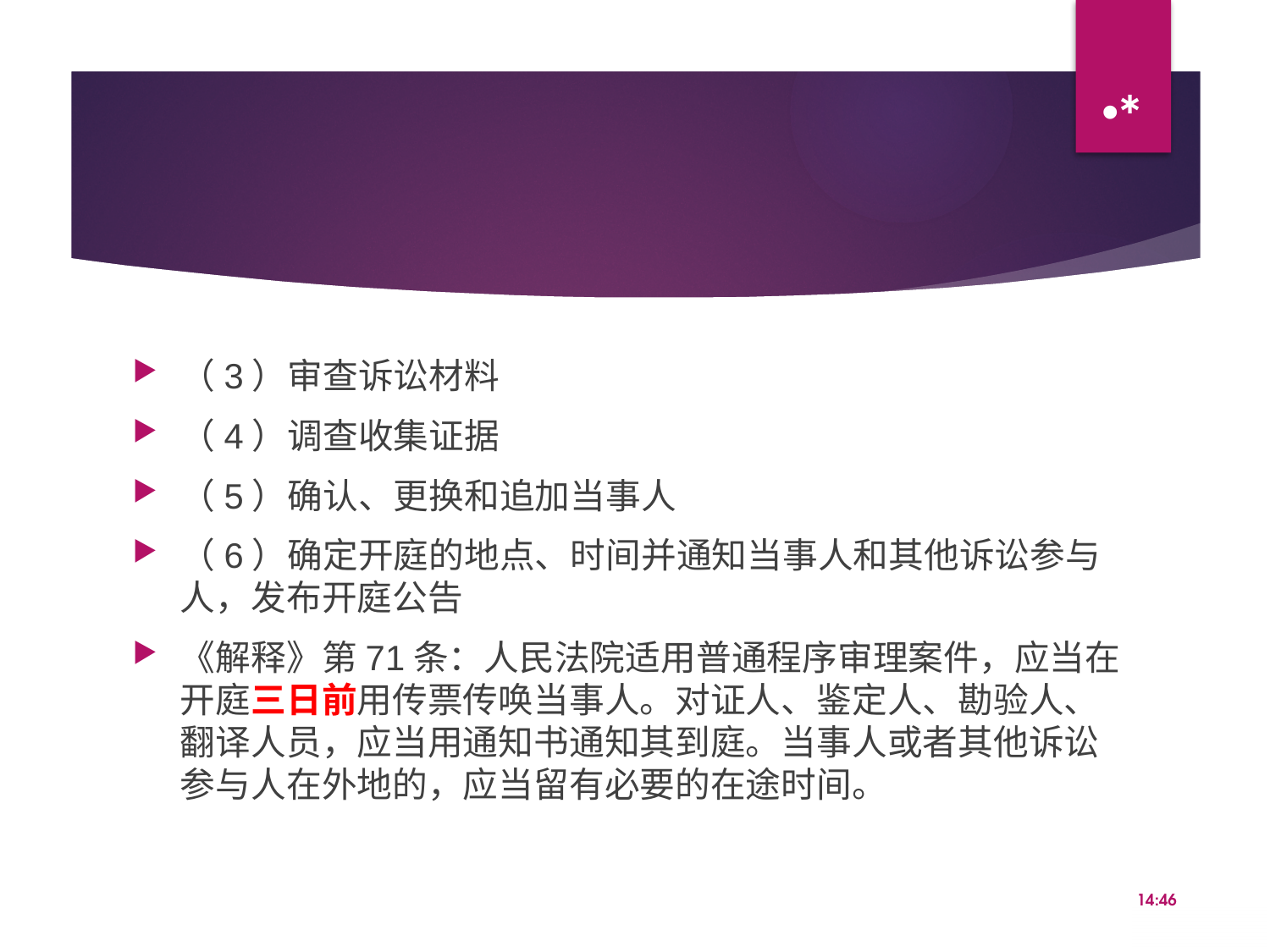

*
#
（3）审查诉讼材料
（4）调查收集证据
（5）确认、更换和追加当事人
（6）确定开庭的地点、时间并通知当事人和其他诉讼参与人，发布开庭公告
《解释》第71条：人民法院适用普通程序审理案件，应当在开庭三日前用传票传唤当事人。对证人、鉴定人、勘验人、翻译人员，应当用通知书通知其到庭。当事人或者其他诉讼参与人在外地的，应当留有必要的在途时间。

14:46